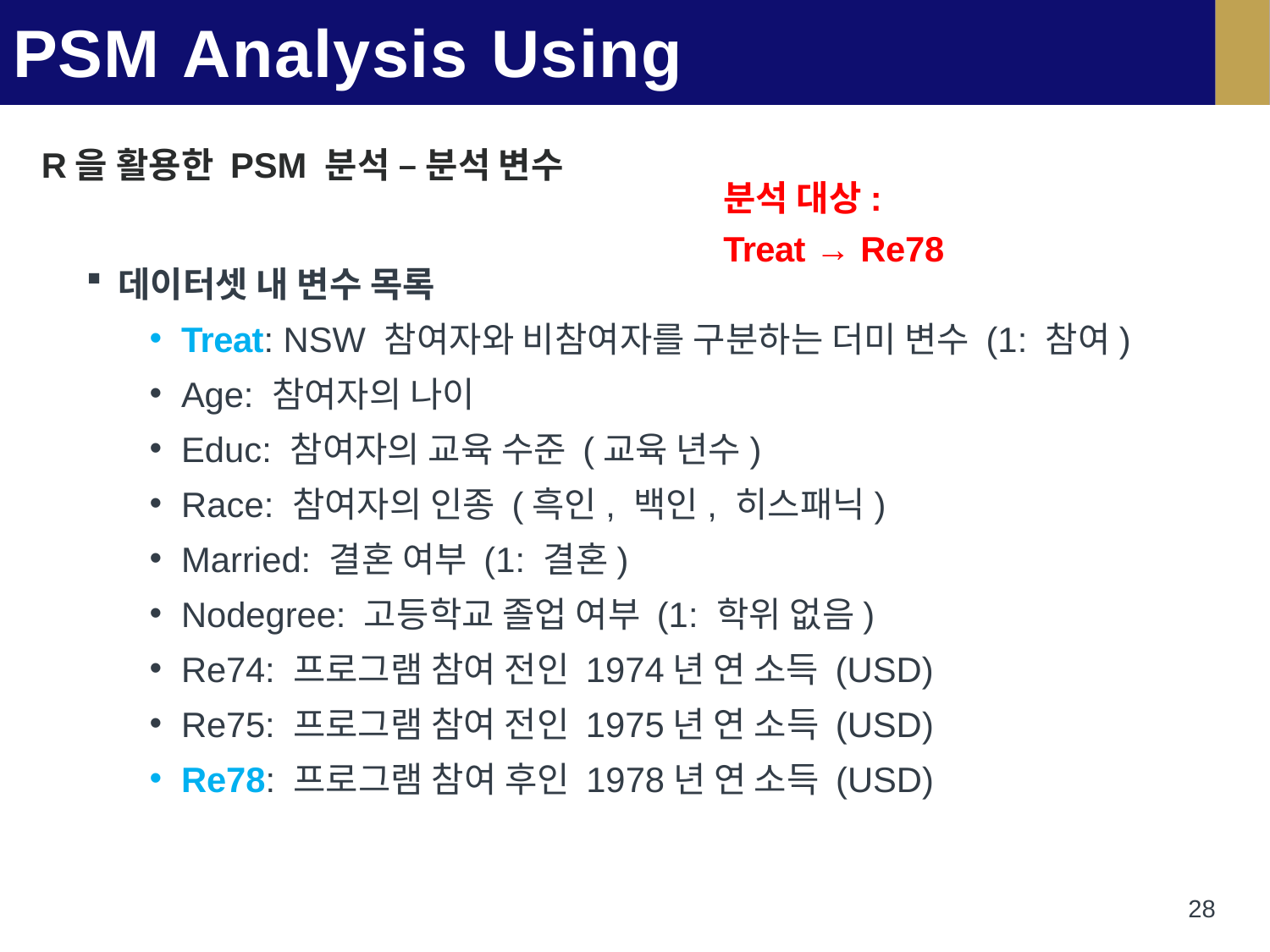

# PSM Analysis Using R
R을 활용한 PSM 분석 – 분석 변수
분석 대상:  Treat → Re78
데이터셋 내 변수 목록
Treat: NSW 참여자와 비참여자를 구분하는 더미 변수 (1: 참여)
Age: 참여자의 나이
Educ: 참여자의 교육 수준 (교육 년수)
Race: 참여자의 인종 (흑인, 백인, 히스패닉)
Married: 결혼 여부 (1: 결혼)
Nodegree: 고등학교 졸업 여부 (1: 학위 없음)
Re74: 프로그램 참여 전인 1974년 연 소득 (USD)
Re75: 프로그램 참여 전인 1975년 연 소득 (USD)
Re78: 프로그램 참여 후인 1978년 연 소득 (USD)
28